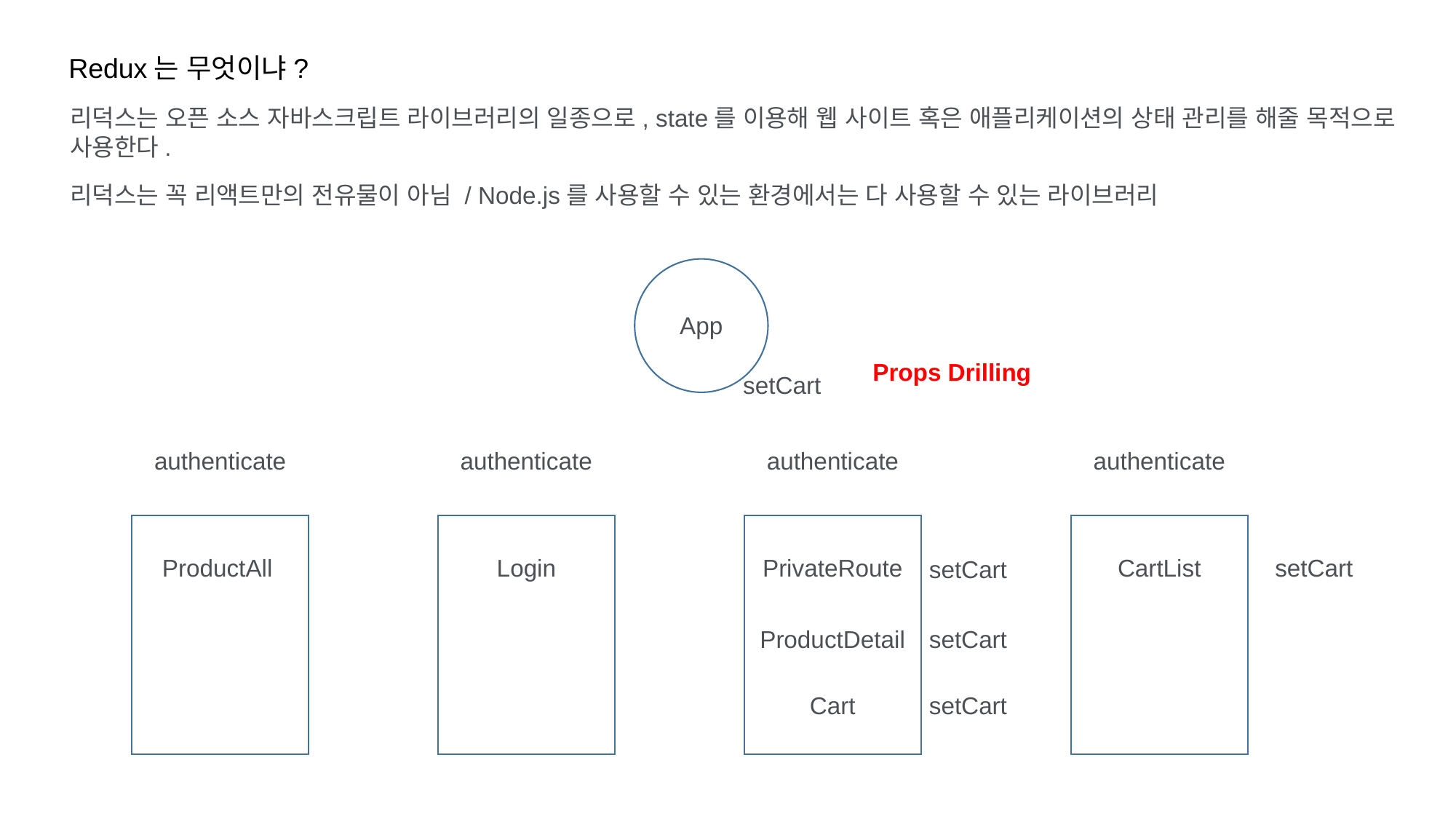

Redux는 무엇이냐?
리덕스는 오픈 소스 자바스크립트 라이브러리의 일종으로, state를 이용해 웹 사이트 혹은 애플리케이션의 상태 관리를 해줄 목적으로 사용한다.
리덕스는 꼭 리액트만의 전유물이 아님 / Node.js를 사용할 수 있는 환경에서는 다 사용할 수 있는 라이브러리

App
Props Drilling
setCart
authenticate
authenticate
authenticate
authenticate

ProductAll

setCart
Login
PrivateRoute
CartList
setCart
ProductDetail
setCart
Cart
setCart